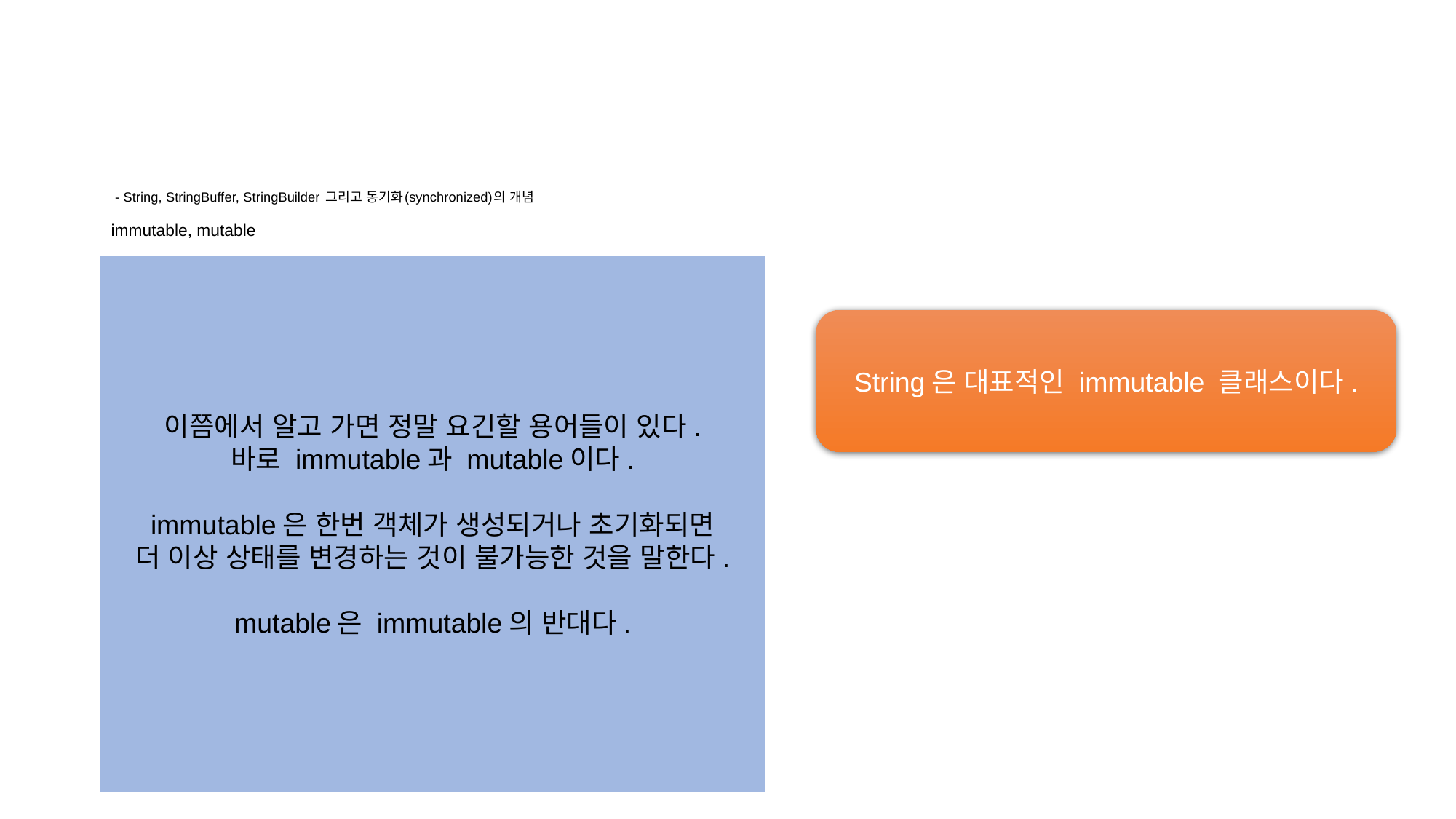

# - String, StringBuffer, StringBuilder 그리고 동기화(synchronized)의 개념 immutable, mutable
이쯤에서 알고 가면 정말 요긴할 용어들이 있다.
바로 immutable과 mutable이다.

immutable은 한번 객체가 생성되거나 초기화되면
더 이상 상태를 변경하는 것이 불가능한 것을 말한다.

mutable은 immutable의 반대다.
String은 대표적인 immutable 클래스이다.